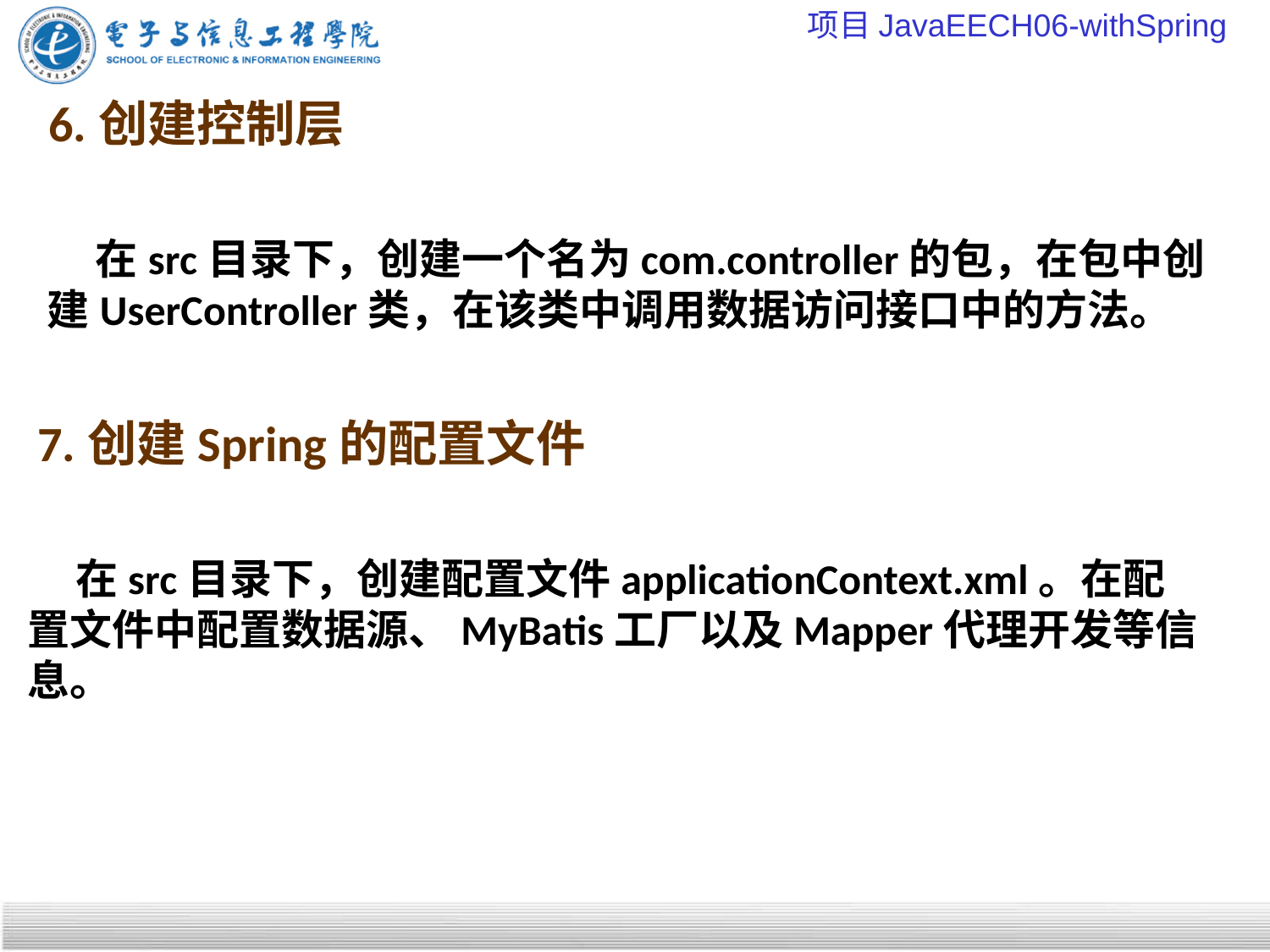

项目JavaEECH06-withSpring
# 6.创建控制层
    在src目录下，创建一个名为com.controller的包，在包中创建UserController类，在该类中调用数据访问接口中的方法。
7.创建Spring的配置文件
    在src目录下，创建配置文件applicationContext.xml。在配置文件中配置数据源、MyBatis工厂以及Mapper代理开发等信息。